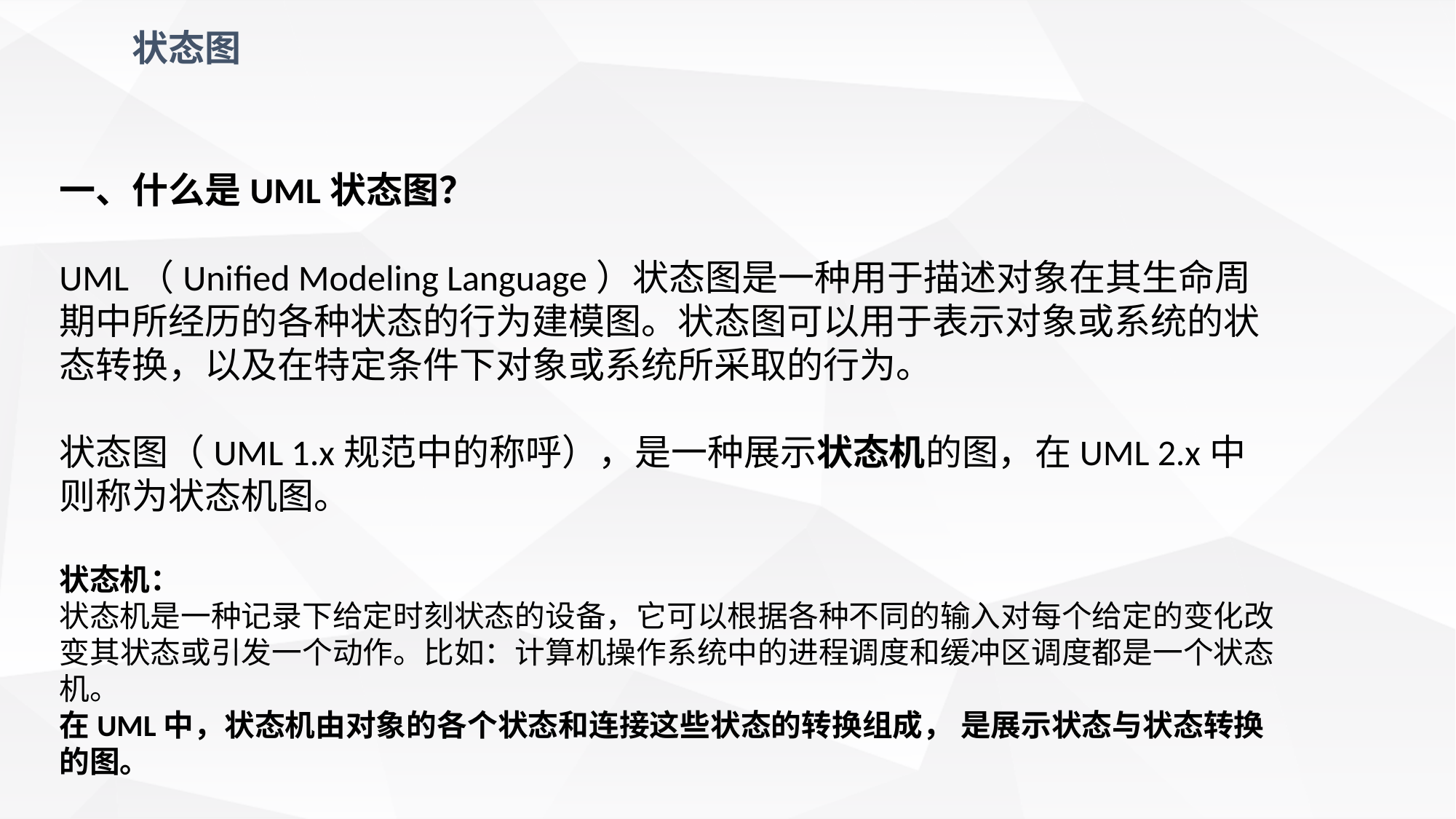

状态图
一、什么是UML状态图？

UML（Unified Modeling Language）状态图是一种用于描述对象在其生命周期中所经历的各种状态的行为建模图。状态图可以用于表示对象或系统的状态转换，以及在特定条件下对象或系统所采取的行为。

状态图（UML 1.x规范中的称呼），是一种展示状态机的图，在UML 2.x中则称为状态机图。

状态机：
状态机是一种记录下给定时刻状态的设备，它可以根据各种不同的输入对每个给定的变化改变其状态或引发一个动作。比如：计算机操作系统中的进程调度和缓冲区调度都是一个状态机。
在UML中，状态机由对象的各个状态和连接这些状态的转换组成， 是展示状态与状态转换的图。